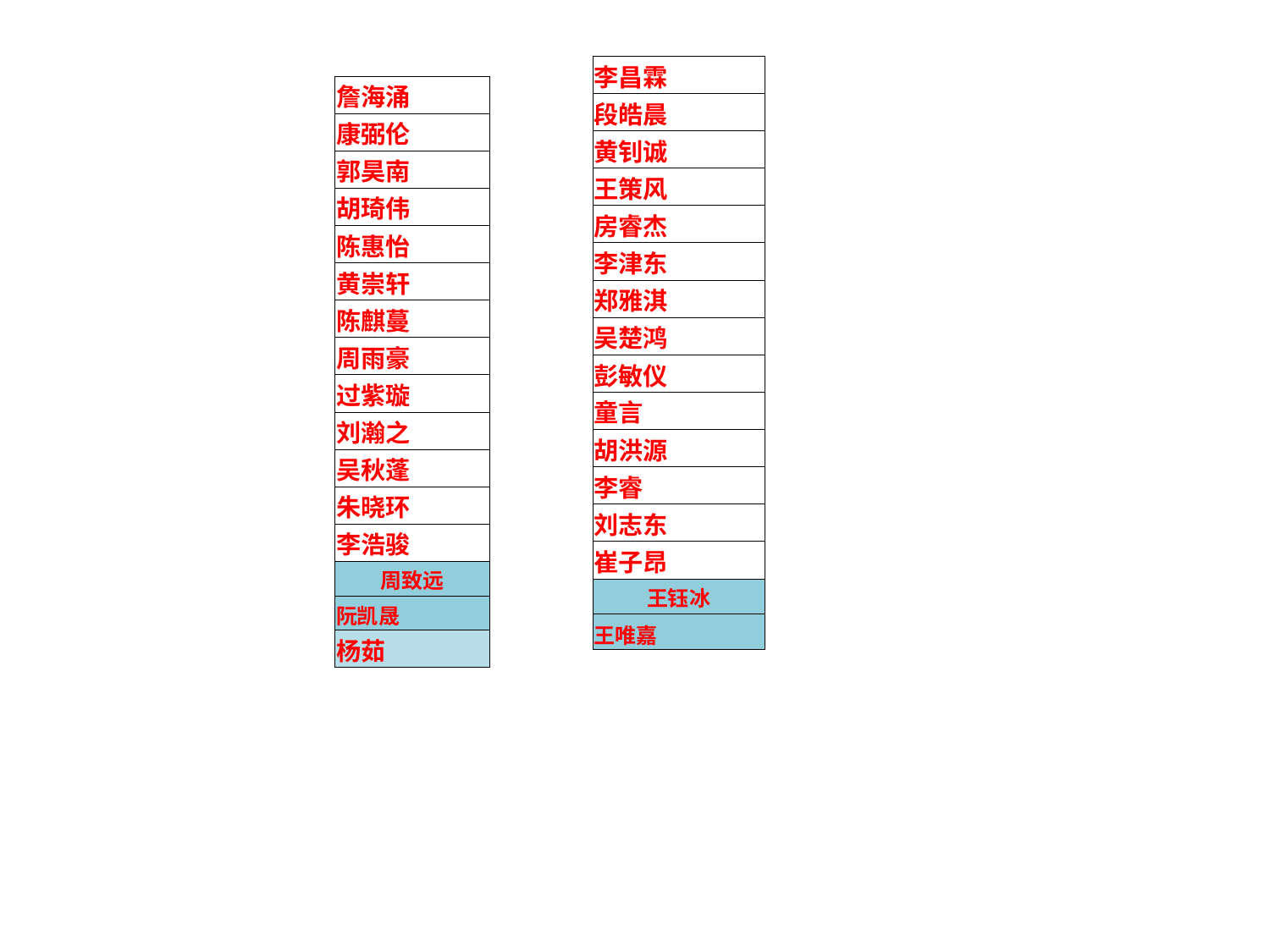

| 李昌霖 |
| --- |
| 段皓晨 |
| 黄钊诚 |
| 王策风 |
| 房睿杰 |
| 李津东 |
| 郑雅淇 |
| 吴楚鸿 |
| 彭敏仪 |
| 童言 |
| 胡洪源 |
| 李睿 |
| 刘志东 |
| 崔子昂 |
| 王钰冰 |
| 王唯嘉 |
| 詹海涌 |
| --- |
| 康弼伦 |
| 郭昊南 |
| 胡琦伟 |
| 陈惠怡 |
| 黄崇轩 |
| 陈麒蔓 |
| 周雨豪 |
| 过紫璇 |
| 刘瀚之 |
| 吴秋蓬 |
| 朱晓环 |
| 李浩骏 |
| 周致远 |
| 阮凯晟 |
| 杨茹 |